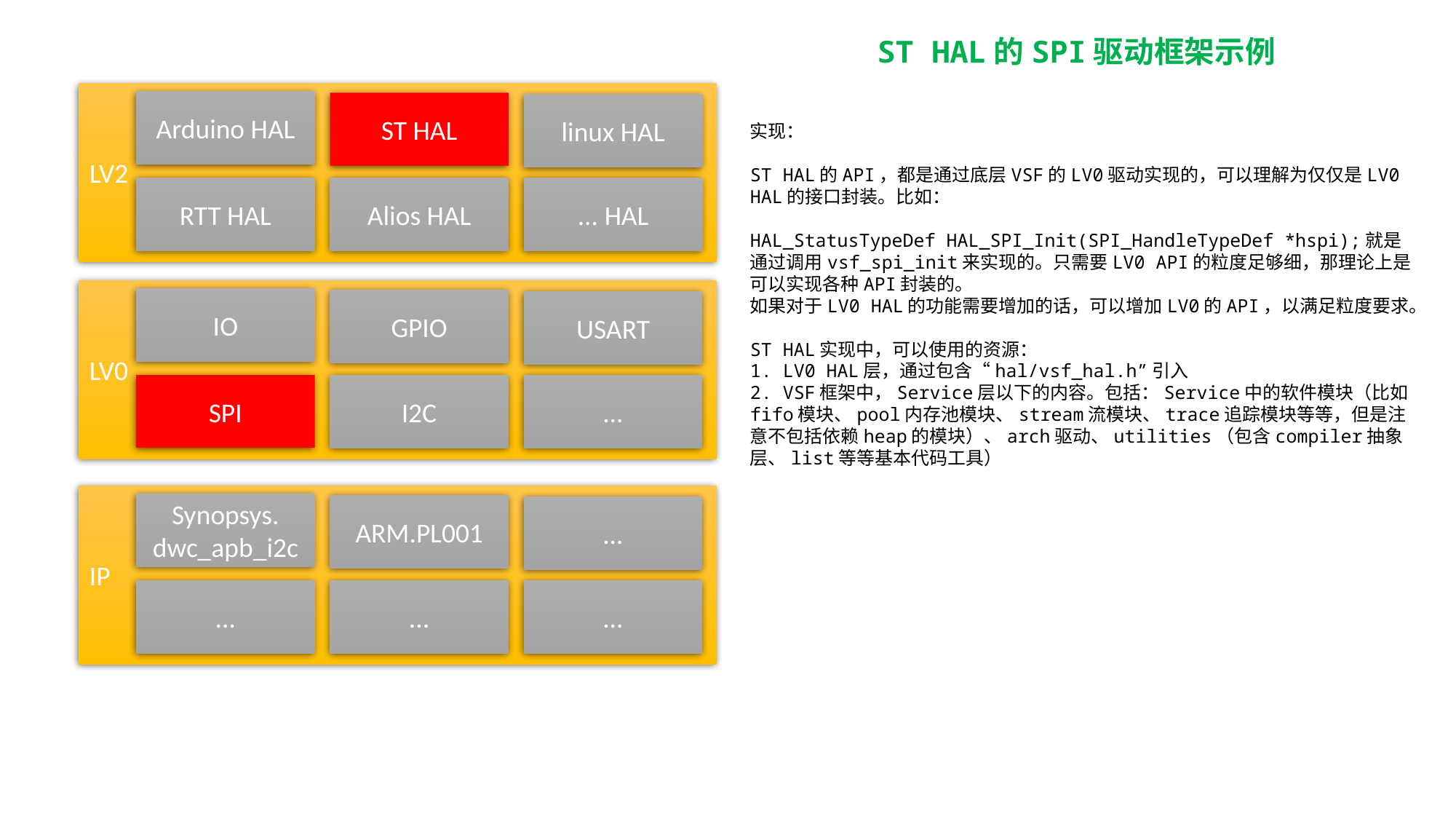

ST HAL的SPI驱动框架示例
LV2
Arduino HAL
ST HAL
linux HAL
实现：

ST HAL的API，都是通过底层VSF的LV0驱动实现的，可以理解为仅仅是LV0 HAL的接口封装。比如：

HAL_StatusTypeDef HAL_SPI_Init(SPI_HandleTypeDef *hspi);就是通过调用vsf_spi_init来实现的。只需要LV0 API的粒度足够细，那理论上是可以实现各种API封装的。
如果对于LV0 HAL的功能需要增加的话，可以增加LV0的API，以满足粒度要求。

ST HAL实现中，可以使用的资源：
1. LV0 HAL层，通过包含“hal/vsf_hal.h”引入
2. VSF框架中，Service层以下的内容。包括：Service中的软件模块（比如fifo模块、pool内存池模块、stream流模块、trace追踪模块等等，但是注意不包括依赖heap的模块）、arch驱动、utilities（包含compiler抽象层、list等等基本代码工具）
RTT HAL
Alios HAL
... HAL
LV0
IO
GPIO
USART
SPI
I2C
...
IP
Synopsys.
dwc_apb_i2c
ARM.PL001
...
...
...
...